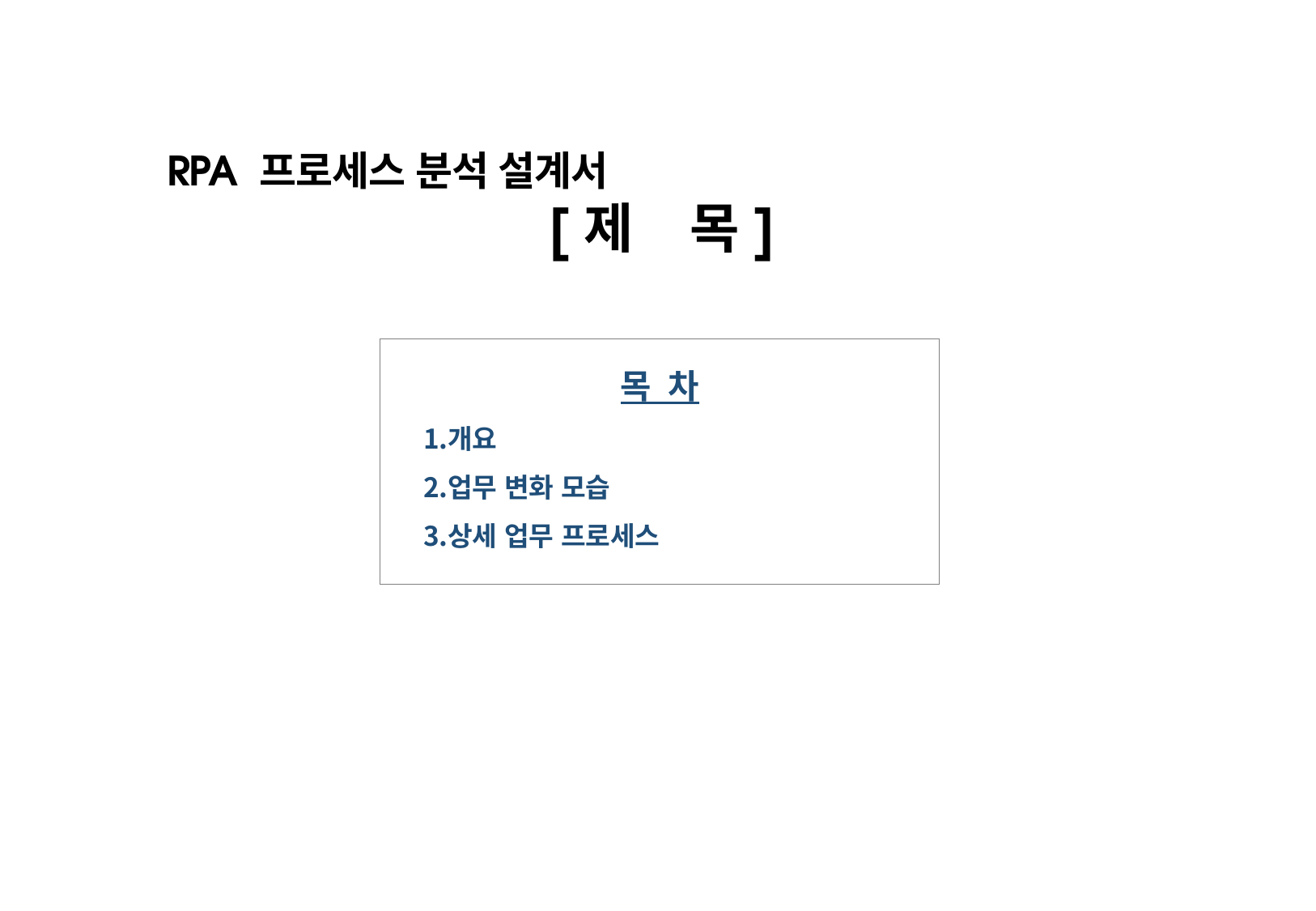

RPA 프로세스 분석 설계서
[제    목]
목  차
개요
업무 변화 모습
상세 업무 프로세스
2021.7.